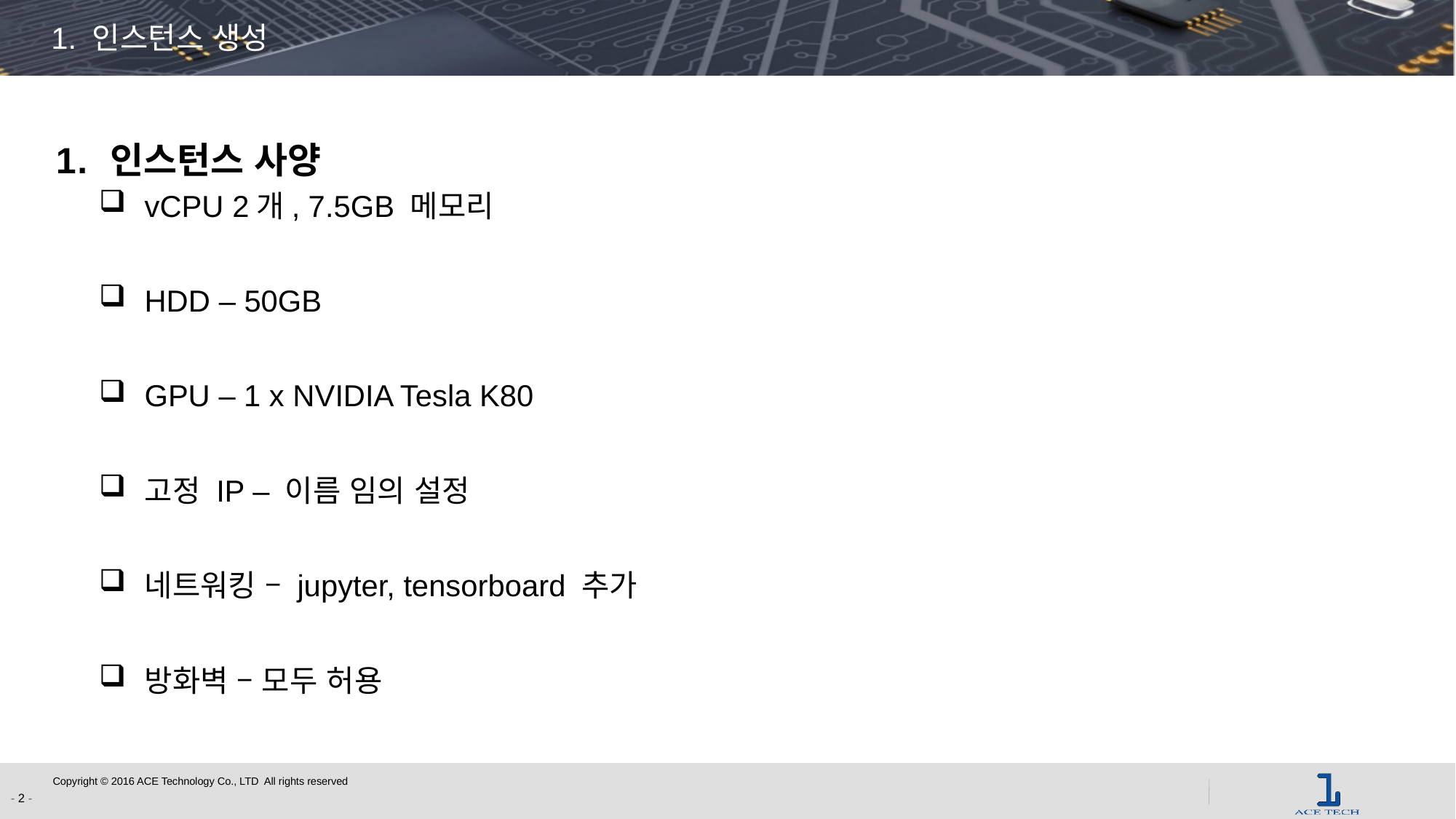

# 1. 인스턴스 생성
인스턴스 사양
vCPU 2개, 7.5GB 메모리

HDD – 50GB

GPU – 1 x NVIDIA Tesla K80

고정 IP – 이름 임의 설정

네트워킹 – jupyter, tensorboard 추가

방화벽 – 모두 허용